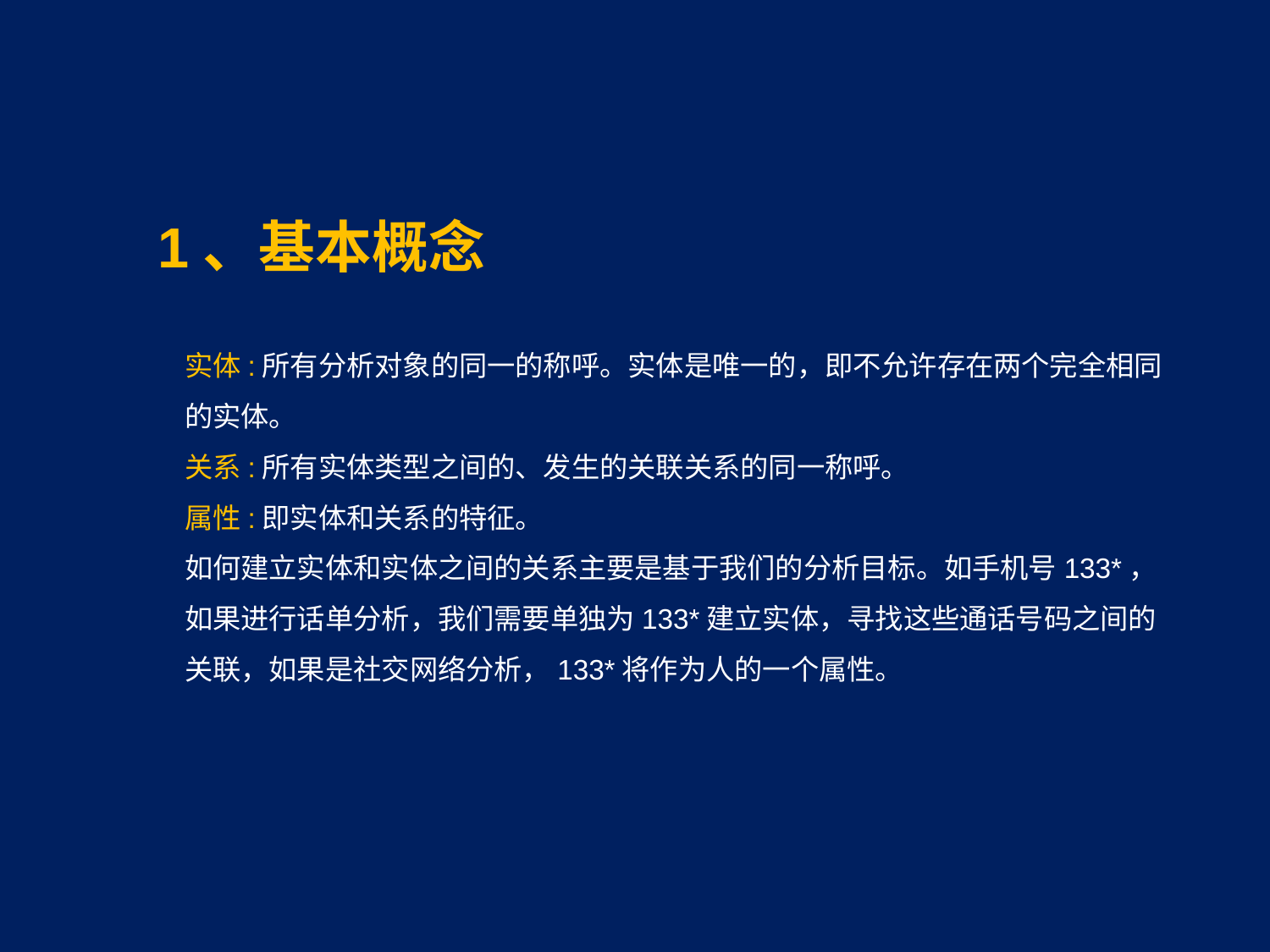

# 1、基本概念
实体:所有分析对象的同一的称呼。实体是唯一的，即不允许存在两个完全相同的实体。
关系:所有实体类型之间的、发生的关联关系的同一称呼。
属性:即实体和关系的特征。
如何建立实体和实体之间的关系主要是基于我们的分析目标。如手机号133*，如果进行话单分析，我们需要单独为133*建立实体，寻找这些通话号码之间的关联，如果是社交网络分析，133*将作为人的一个属性。